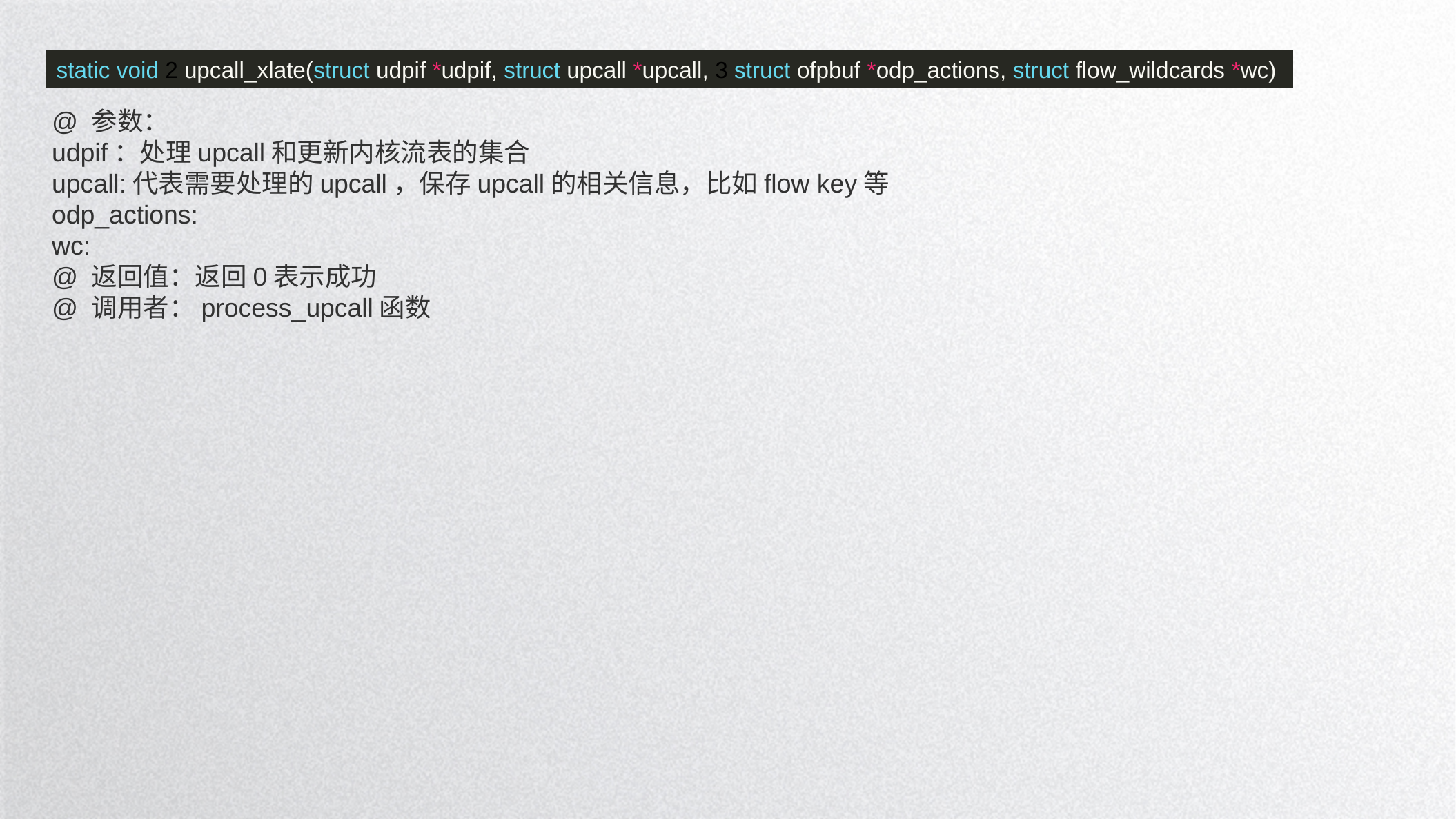

static void 2 upcall_xlate(struct udpif *udpif, struct upcall *upcall, 3 struct ofpbuf *odp_actions, struct flow_wildcards *wc)

@ 参数：
udpif：处理upcall和更新内核流表的集合
upcall:代表需要处理的upcall，保存upcall的相关信息，比如flow key等
odp_actions:
wc:
@ 返回值：返回0表示成功
@ 调用者：process_upcall函数